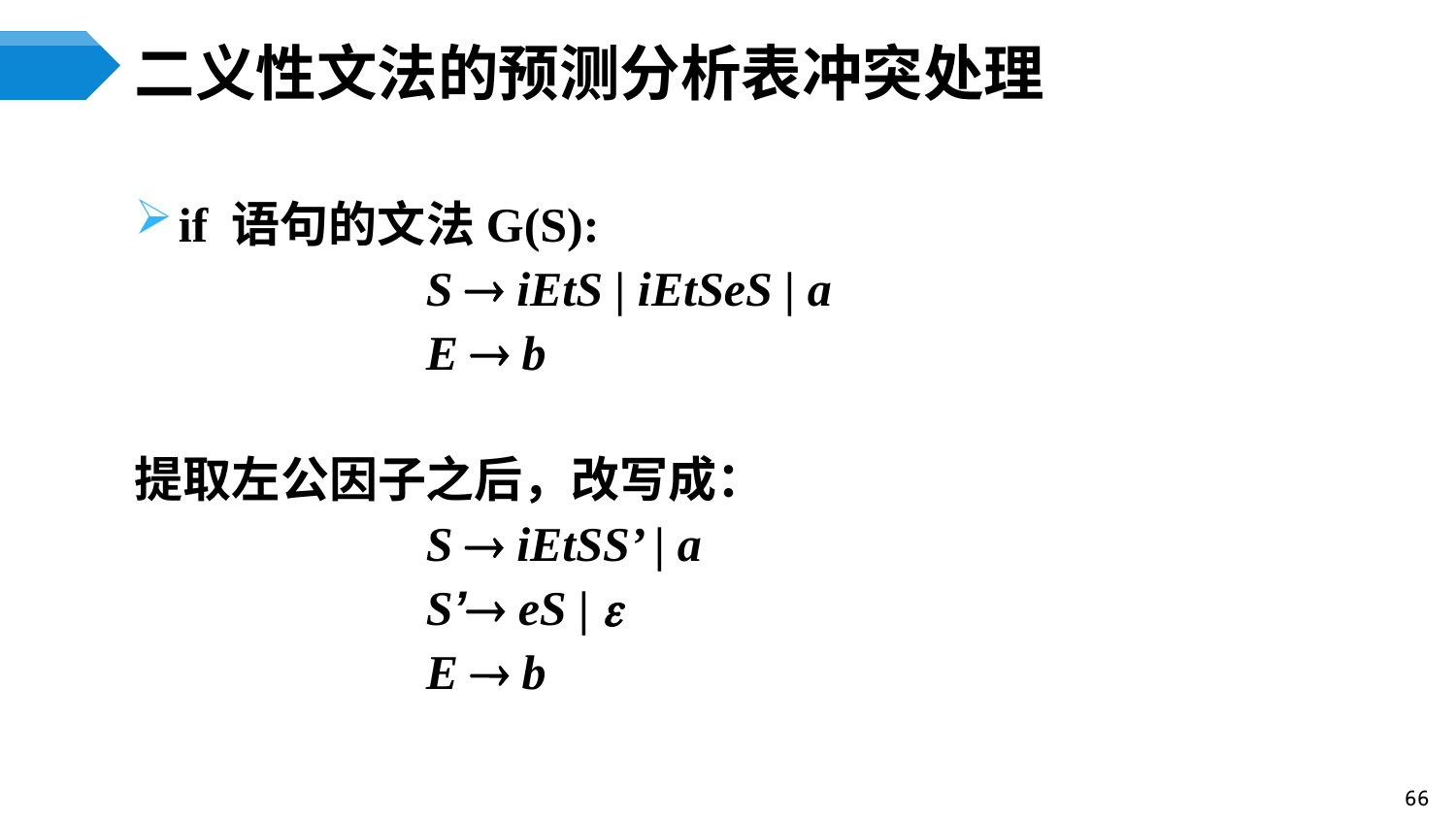

# 二义性文法的预测分析表冲突处理
if 语句的文法G(S):
		S → iEtS | iEtSeS | a
		E → b

提取左公因子之后，改写成：
		S → iEtSS’ | a
		S’→ eS | ε
		E → b

66